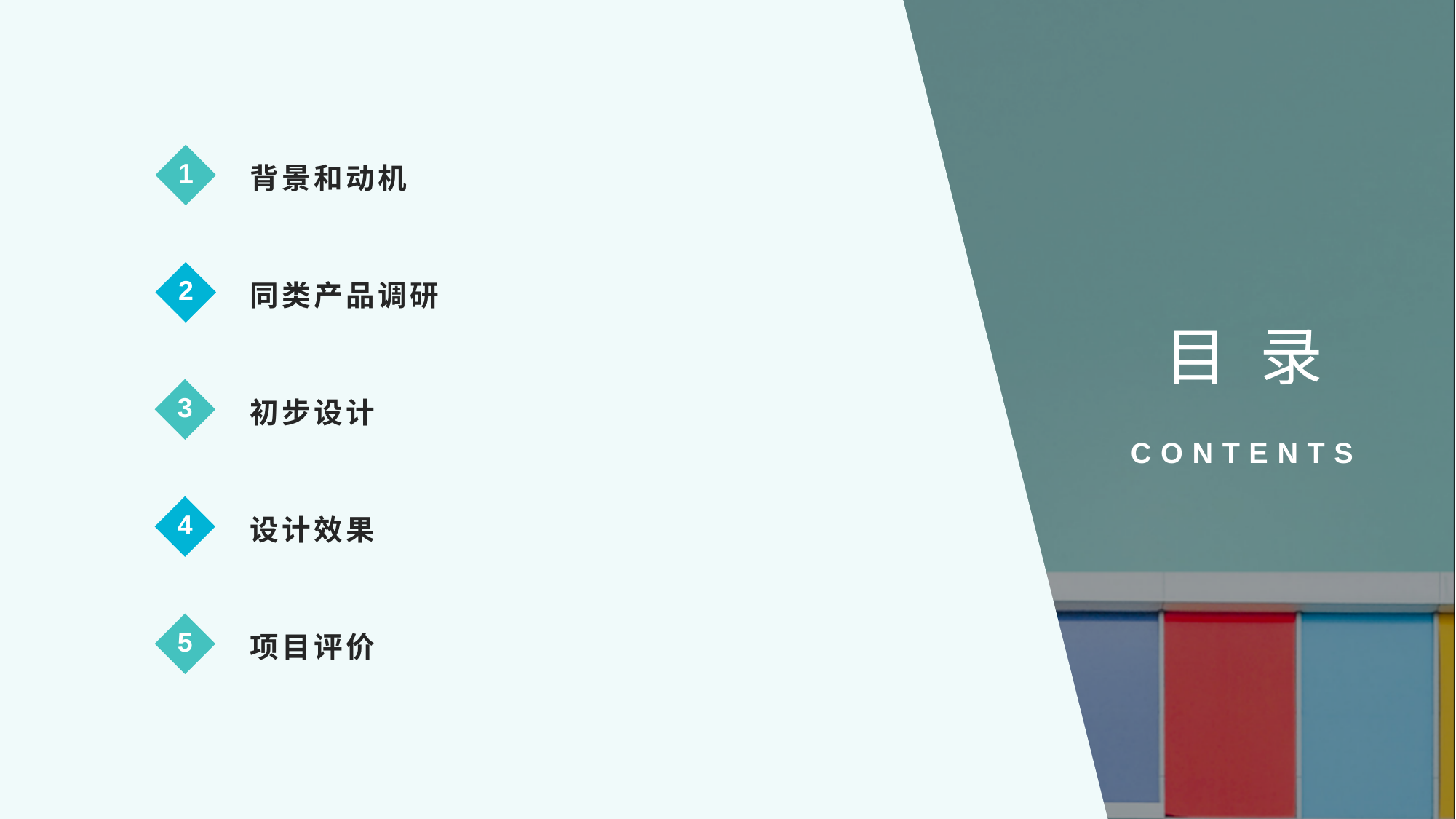

背景和动机
1

同类产品调研
2
目 录

初步设计
3
CONTENTS

设计效果
4

项目评价
5